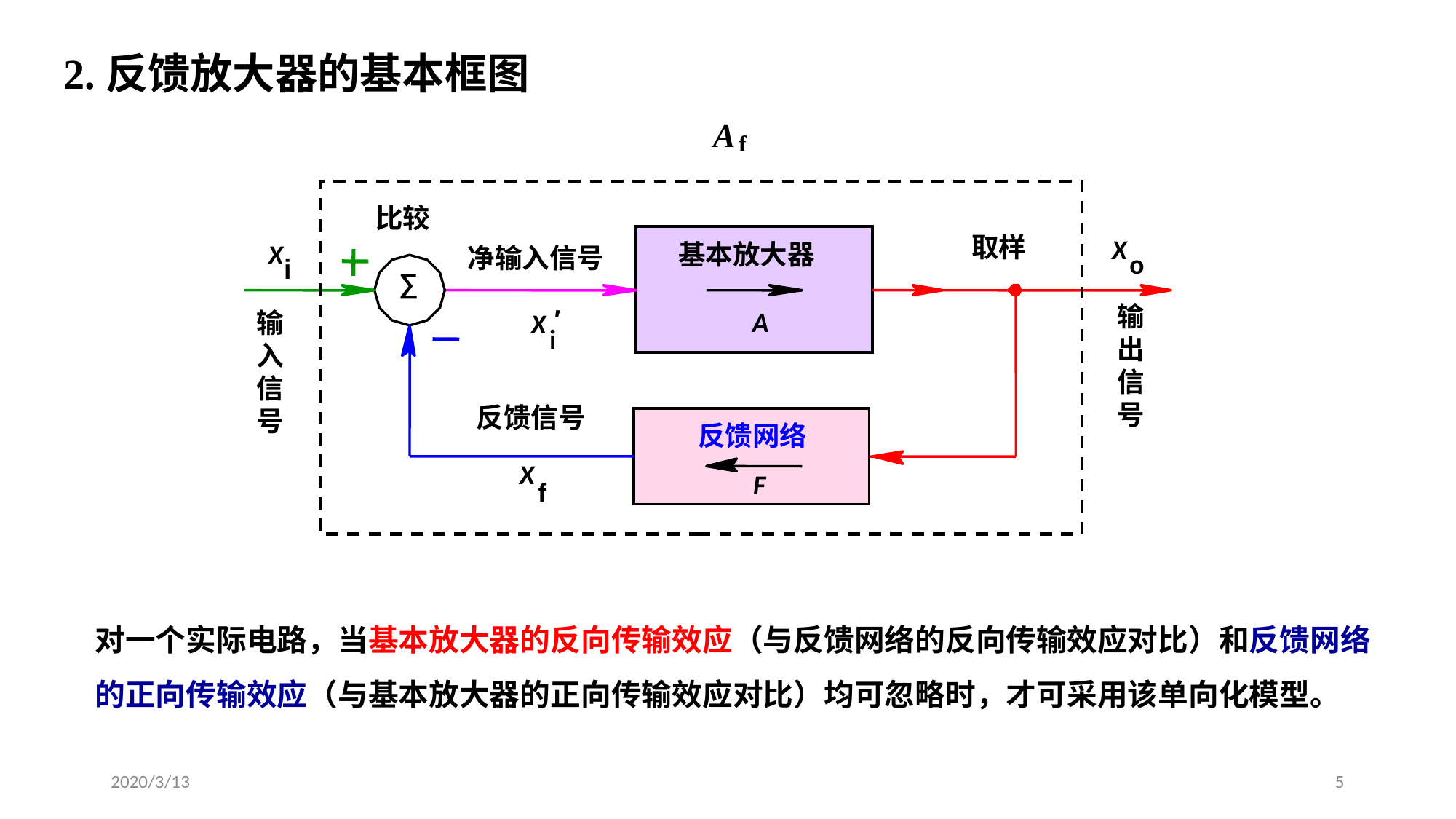

2.反馈放大器的基本框图
A
f

比较

基本放大器
A
取样
X
o
X
i
净输入信号

∑

输出信号
′
X
i
输入信号

反馈信号

反馈网络
F

X
f

对一个实际电路，当基本放大器的反向传输效应（与反馈网络的反向传输效应对比）和反馈网络的正向传输效应（与基本放大器的正向传输效应对比）均可忽略时，才可采用该单向化模型。
2020/3/13
5